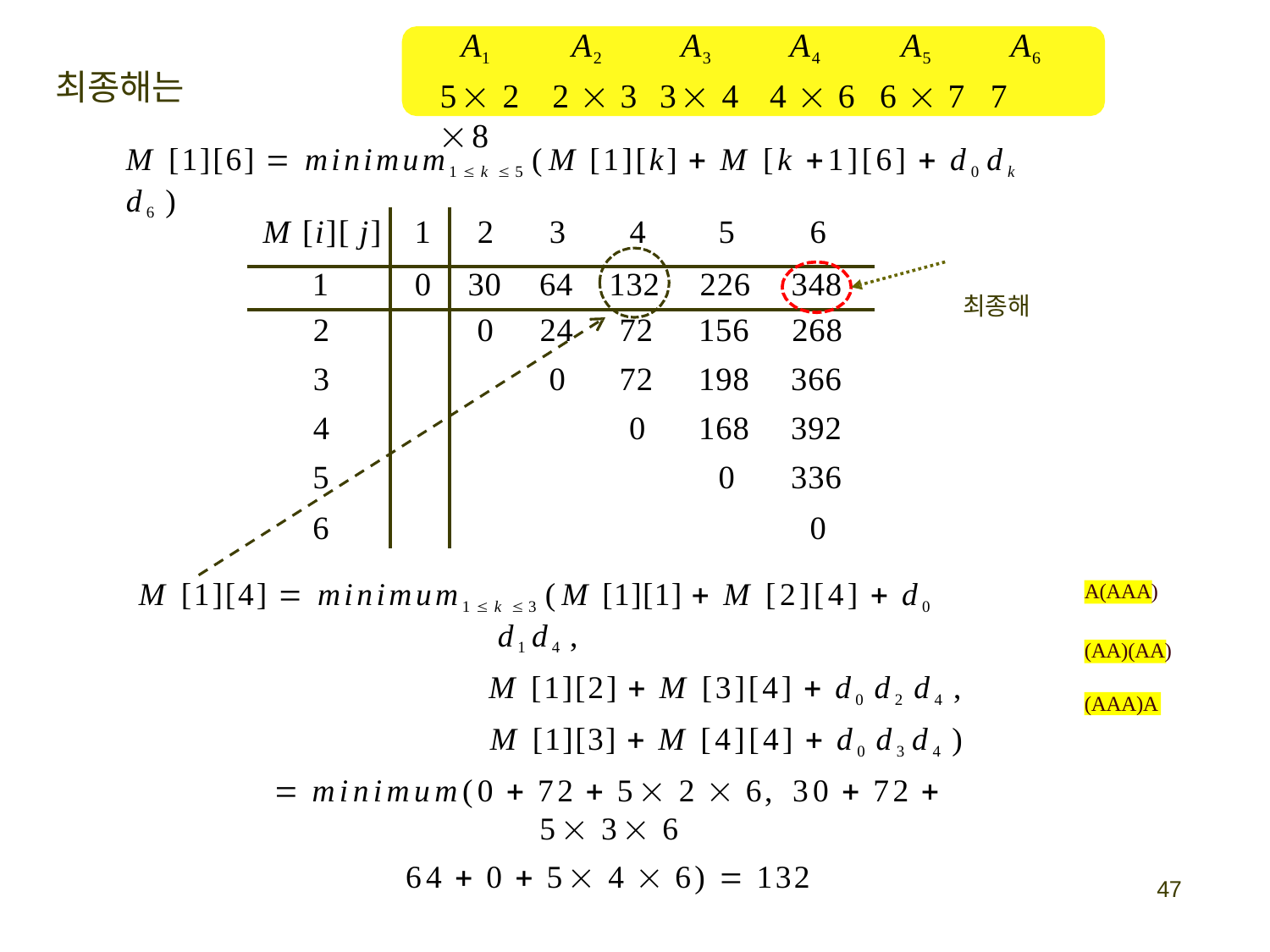

# A1	A2	A3	A4	A5	A6

최종해는
5× 2	2 × 3	3× 4	4 × 6	6 × 7	7 ×8
M [1][6] = minimum1≤k ≤5 (M [1][k] + M [k +1][6] + d0dk d6 )

최종해
| M [i][ j] | 1 | 2 | 3 | 4 | 5 | 6 |
| --- | --- | --- | --- | --- | --- | --- |
| 1 | 0 | 30 | 64 | 132 | 226 | 348 |
| 2 |  | 0 | 24 | 72 | 156 | 268 |
| 3 |  |  | 0 | 72 | 198 | 366 |
| 4 |  |  |  | 0 | 168 | 392 |
| 5 |  |  |  |  | 0 | 336 |
| 6 |  |  |  |  |  | 0 |

M [1][4] = minimum1≤k ≤3 (M [1][1] + M [2][4] + d0 d1d4 ,
M [1][2] + M [3][4] + d0 d2 d4 ,
M [1][3] + M [4][4] + d0 d3d4 )
= minimum(0 + 72 + 5× 2 × 6, 30 + 72 + 5× 3× 6
64 + 0 + 5× 4 × 6) = 132
A(AAA)

(AA)(AA)

(AAA)A
47